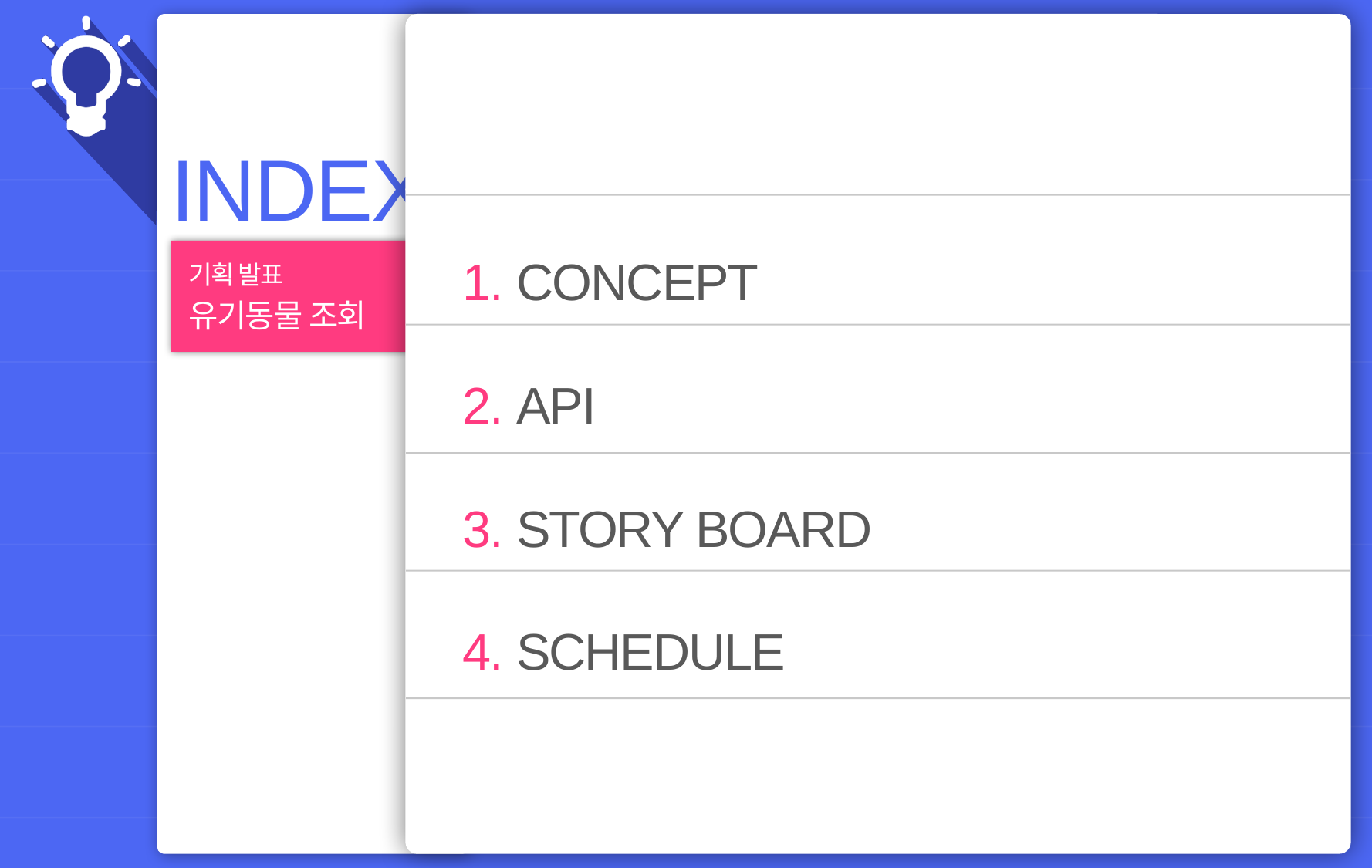

1. CONCEPT
2. API
3. STORY BOARD
4. SCHEDULE
기획 발표
유기동물 조회